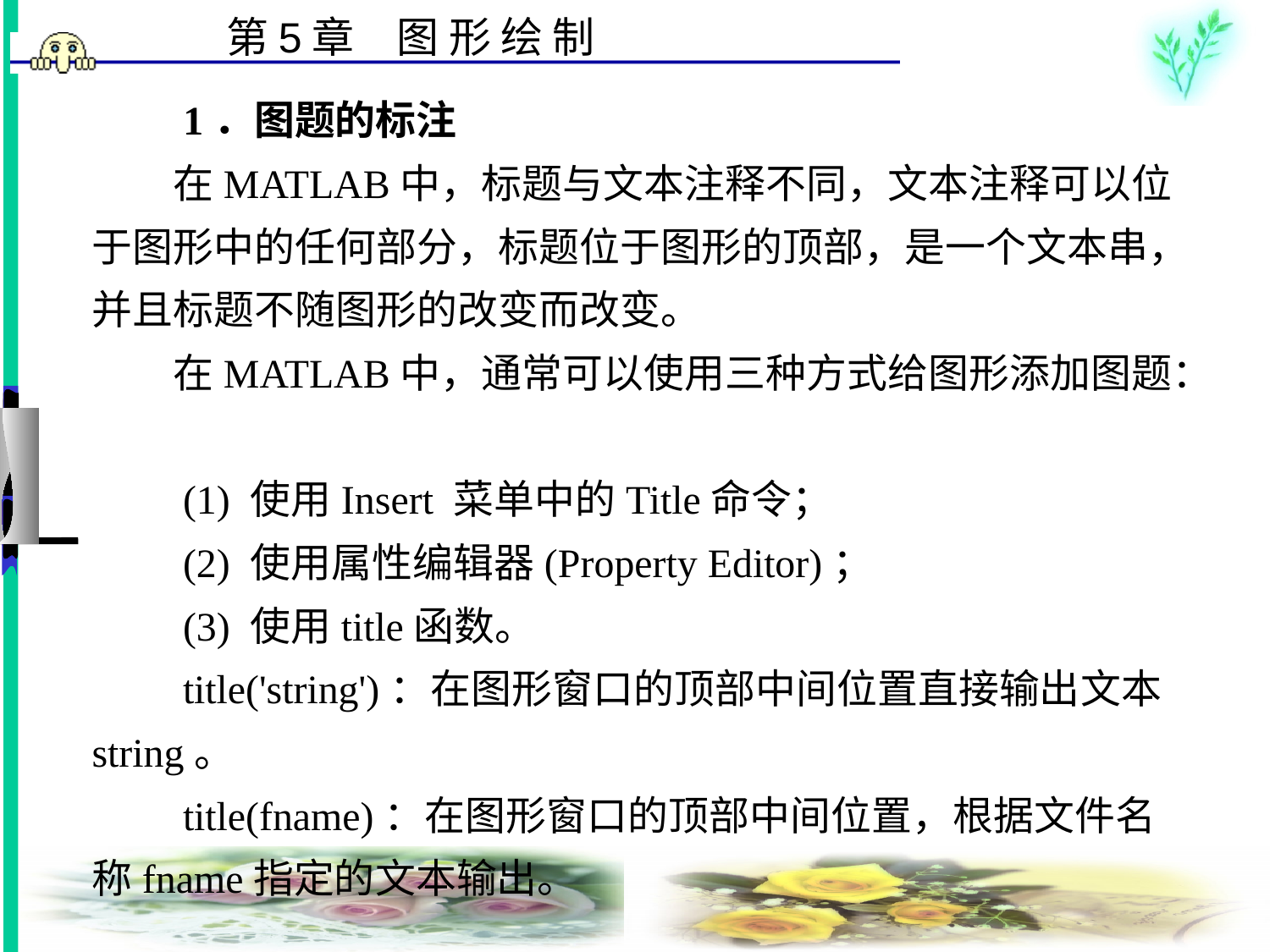

# 1．图题的标注 　　在MATLAB中，标题与文本注释不同，文本注释可以位于图形中的任何部分，标题位于图形的顶部，是一个文本串，并且标题不随图形的改变而改变。 　　在MATLAB中，通常可以使用三种方式给图形添加图题： 　　(1) 使用Insert 菜单中的Title命令； 　　(2) 使用属性编辑器(Property Editor)； 　　(3) 使用title函数。 　　title('string')：在图形窗口的顶部中间位置直接输出文本string。 　　title(fname)：在图形窗口的顶部中间位置，根据文件名称fname指定的文本输出。